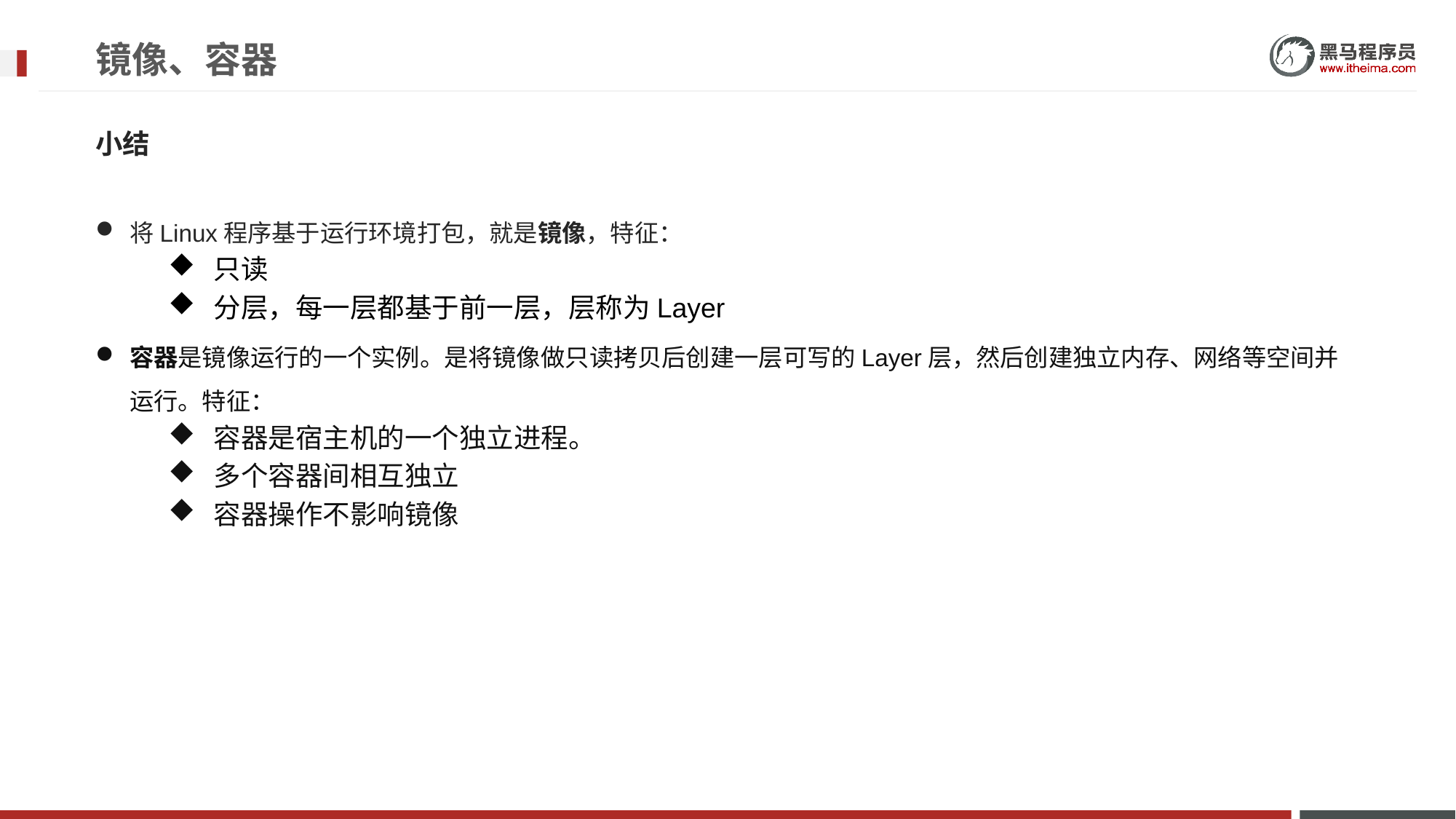

# 镜像、容器
小结
将Linux程序基于运行环境打包，就是镜像，特征：
只读
分层，每一层都基于前一层，层称为Layer
容器是镜像运行的一个实例。是将镜像做只读拷贝后创建一层可写的Layer层，然后创建独立内存、网络等空间并运行。特征：
容器是宿主机的一个独立进程。
多个容器间相互独立
容器操作不影响镜像